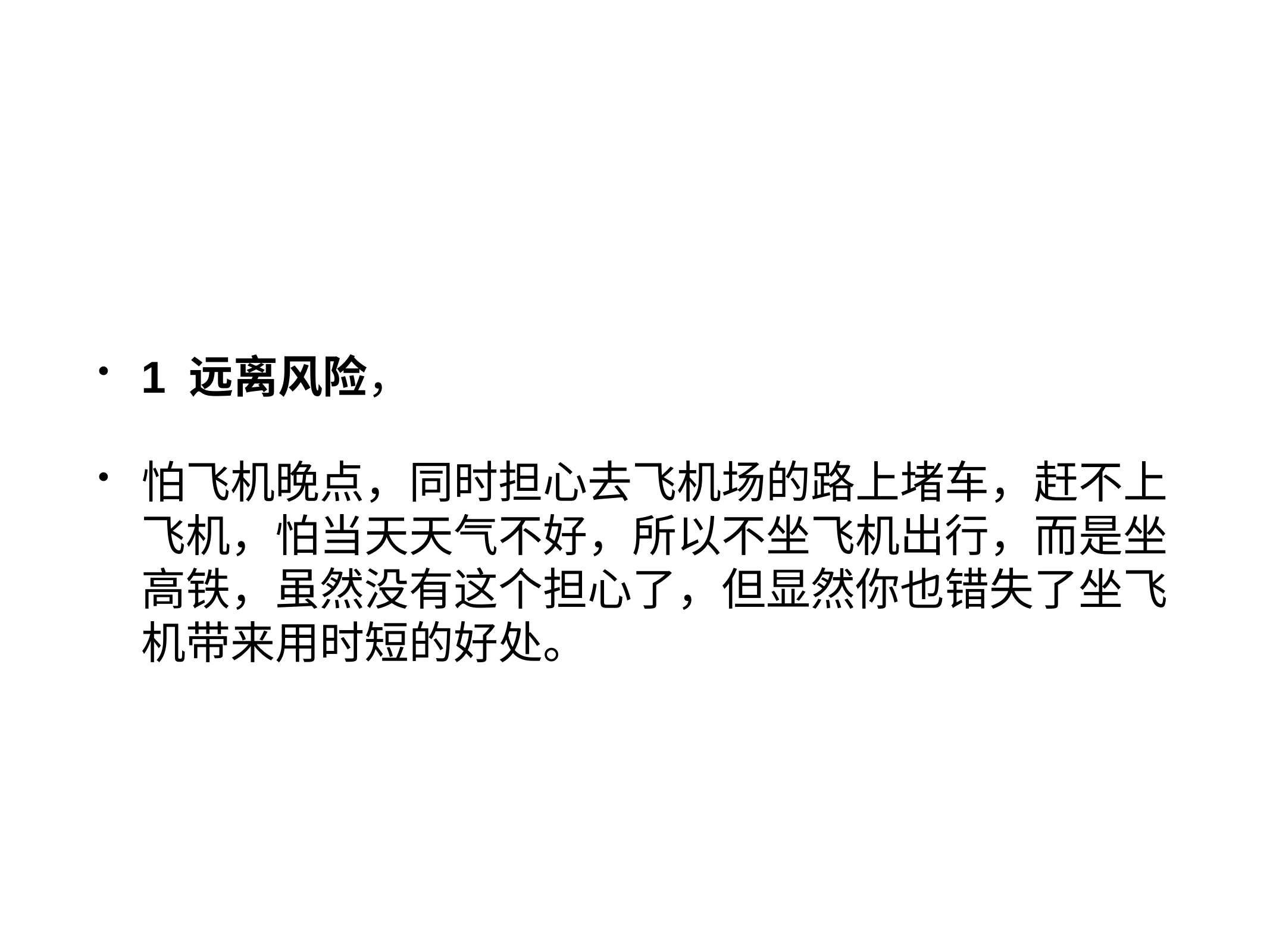

#
1 远离风险，
怕飞机晚点，同时担心去飞机场的路上堵车，赶不上飞机，怕当天天气不好，所以不坐飞机出行，而是坐高铁，虽然没有这个担心了，但显然你也错失了坐飞机带来用时短的好处。